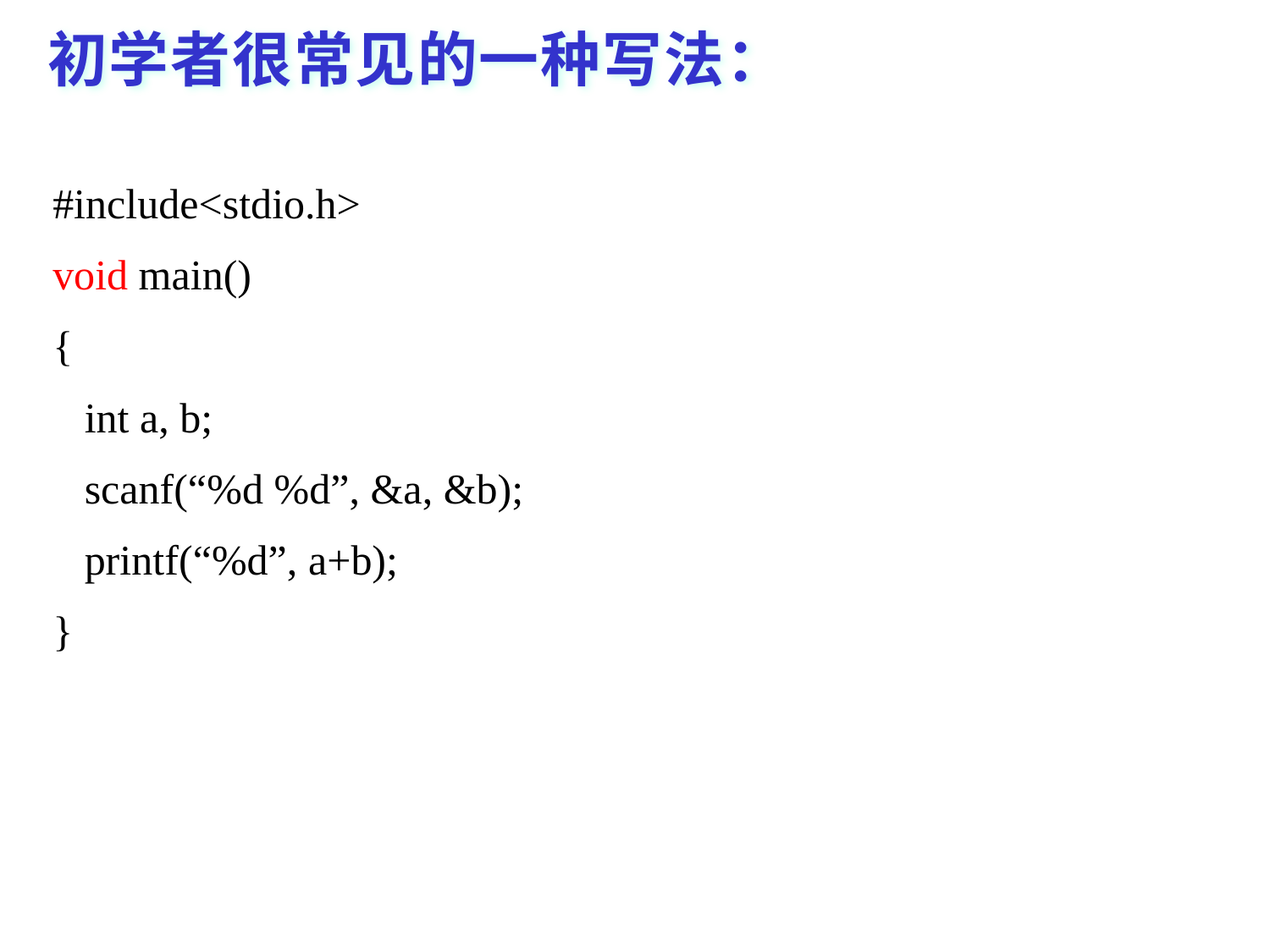

# 初学者很常见的一种写法：
#include<stdio.h>
void main()
{
   int a, b;
   scanf(“%d %d”, &a, &b);
   printf(“%d”, a+b);
}